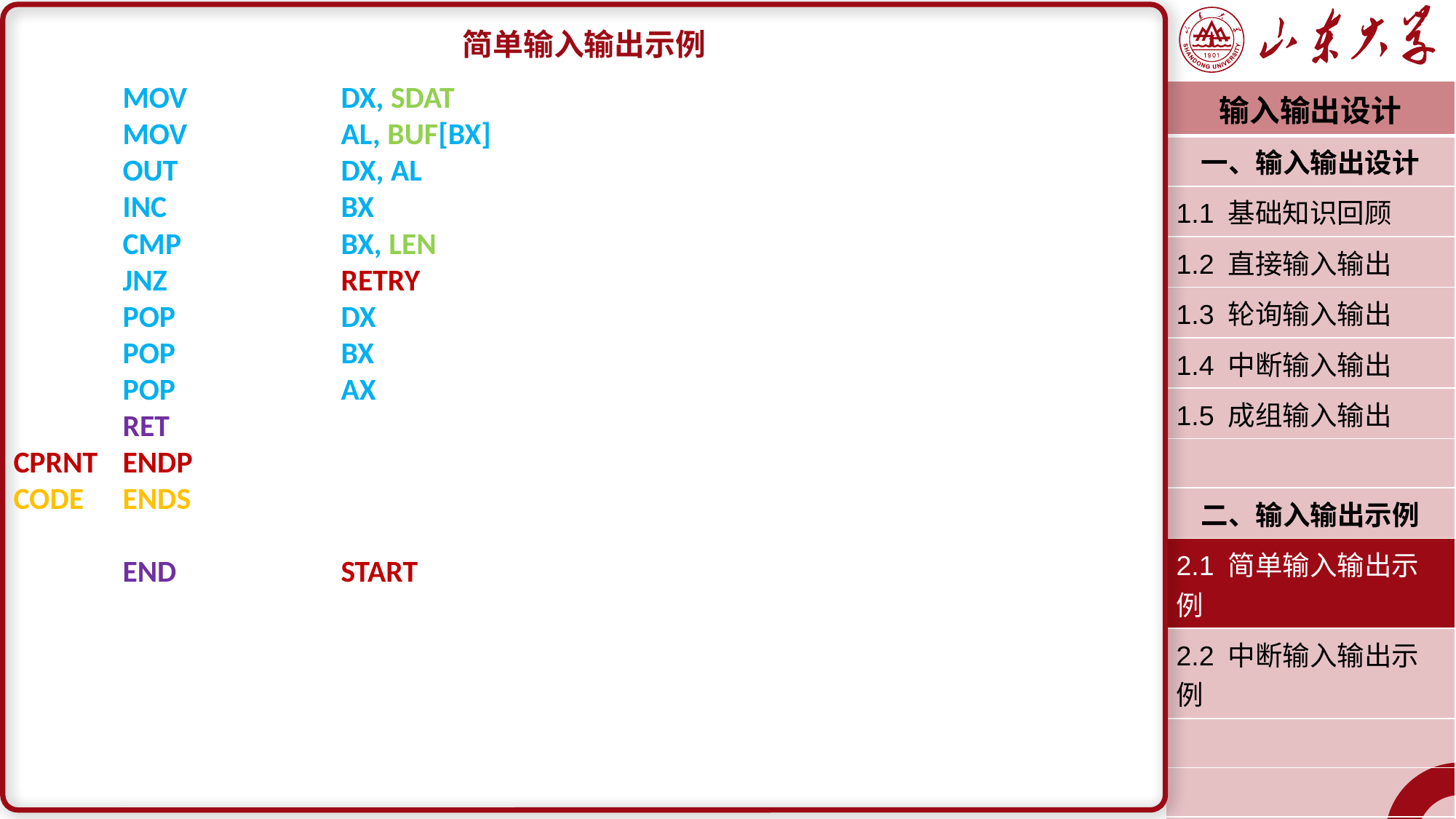

简单输入输出示例
	MOV		DX, SDAT
	MOV		AL, BUF[BX]
	OUT		DX, AL
	INC		BX
	CMP		BX, LEN
	JNZ		RETRY
	POP		DX
	POP		BX
	POP		AX
	RET
CPRNT	ENDP
CODE	ENDS

	END		START

| 输入输出设计 |
| --- |
| 一、输入输出设计 |
| 1.1 基础知识回顾 |
| 1.2 直接输入输出 |
| 1.3 轮询输入输出 |
| 1.4 中断输入输出 |
| 1.5 成组输入输出 |
|  |
| 二、输入输出示例 |
| 2.1 简单输入输出示例 |
| 2.2 中断输入输出示例 |
|  |
|  |
|  |
| 潘润宇 2022.10 |